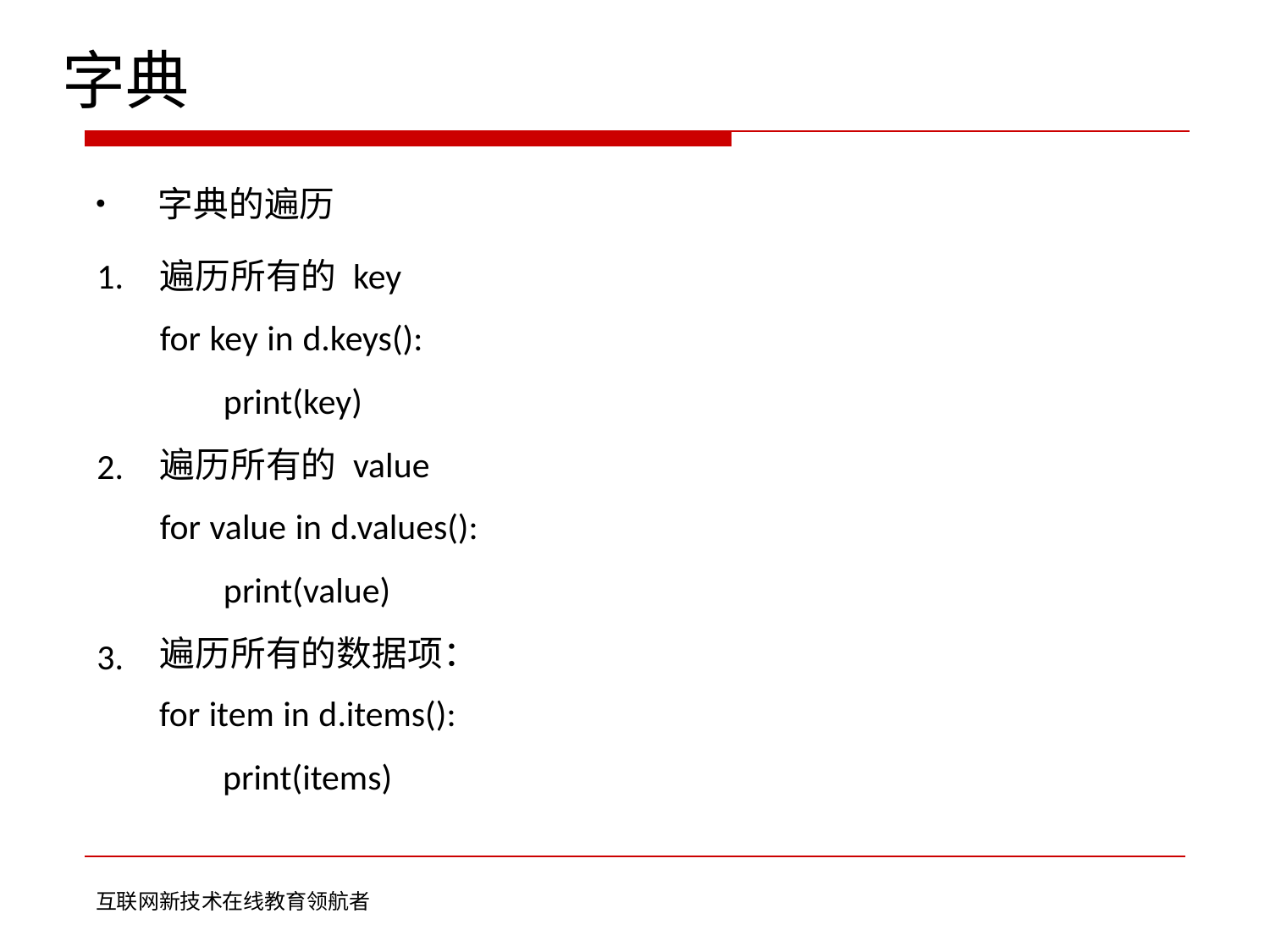

字典

	•    字典的遍历

遍历所有的 key

for key in d.keys():

	print(key)
遍历所有的 value

for value in d.values():

	print(value)
遍历所有的数据项：
1.

2.

3.
	for item in d.items():

		print(items)

互联网新技术在线教育领航者